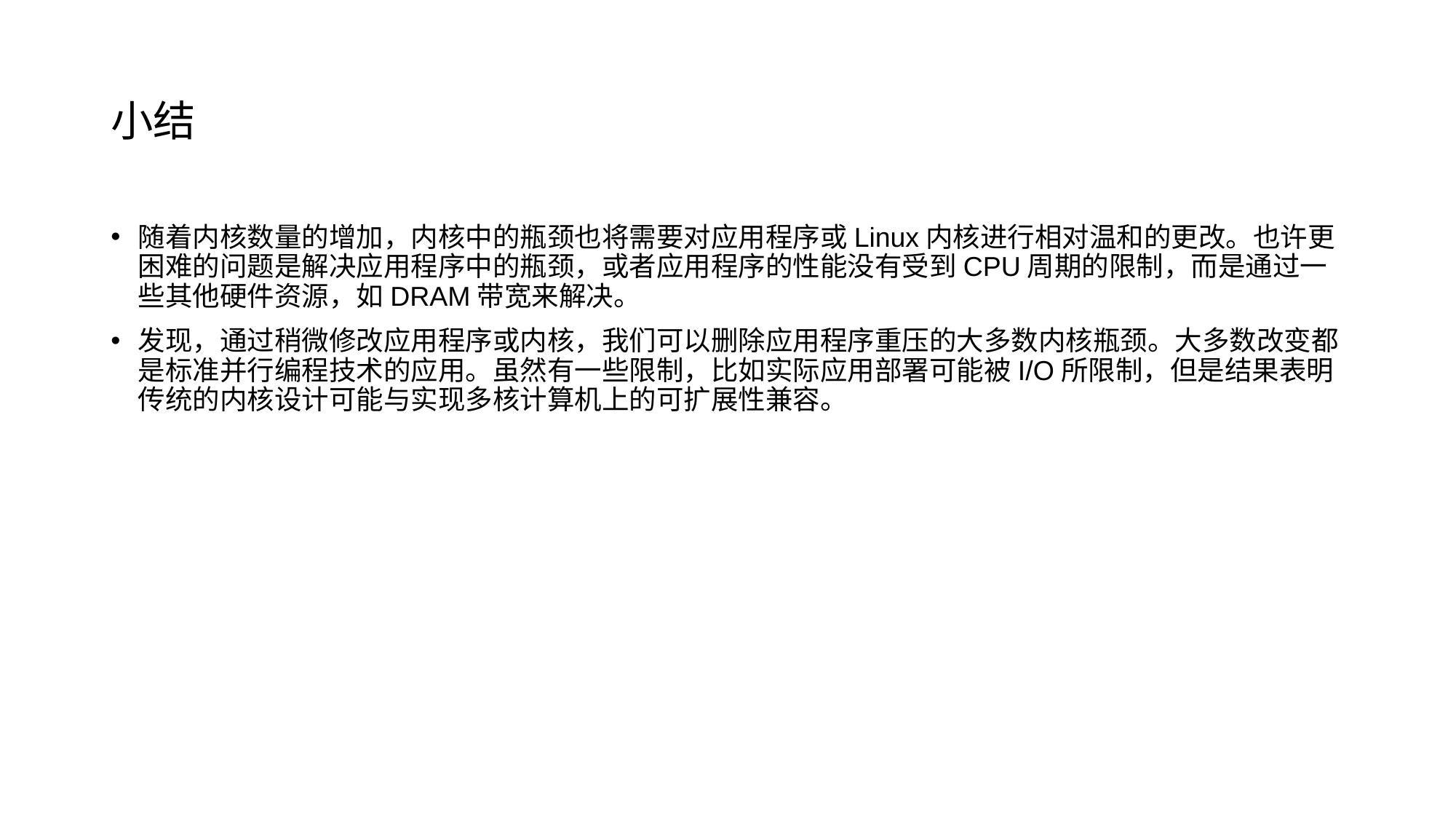

# 小结
随着内核数量的增加，内核中的瓶颈也将需要对应用程序或Linux内核进行相对温和的更改。也许更困难的问题是解决应用程序中的瓶颈，或者应用程序的性能没有受到CPU周期的限制，而是通过一些其他硬件资源，如DRAM带宽来解决。
发现，通过稍微修改应用程序或内核，我们可以删除应用程序重压的大多数内核瓶颈。大多数改变都是标准并行编程技术的应用。虽然有一些限制，比如实际应用部署可能被I/O所限制，但是结果表明传统的内核设计可能与实现多核计算机上的可扩展性兼容。